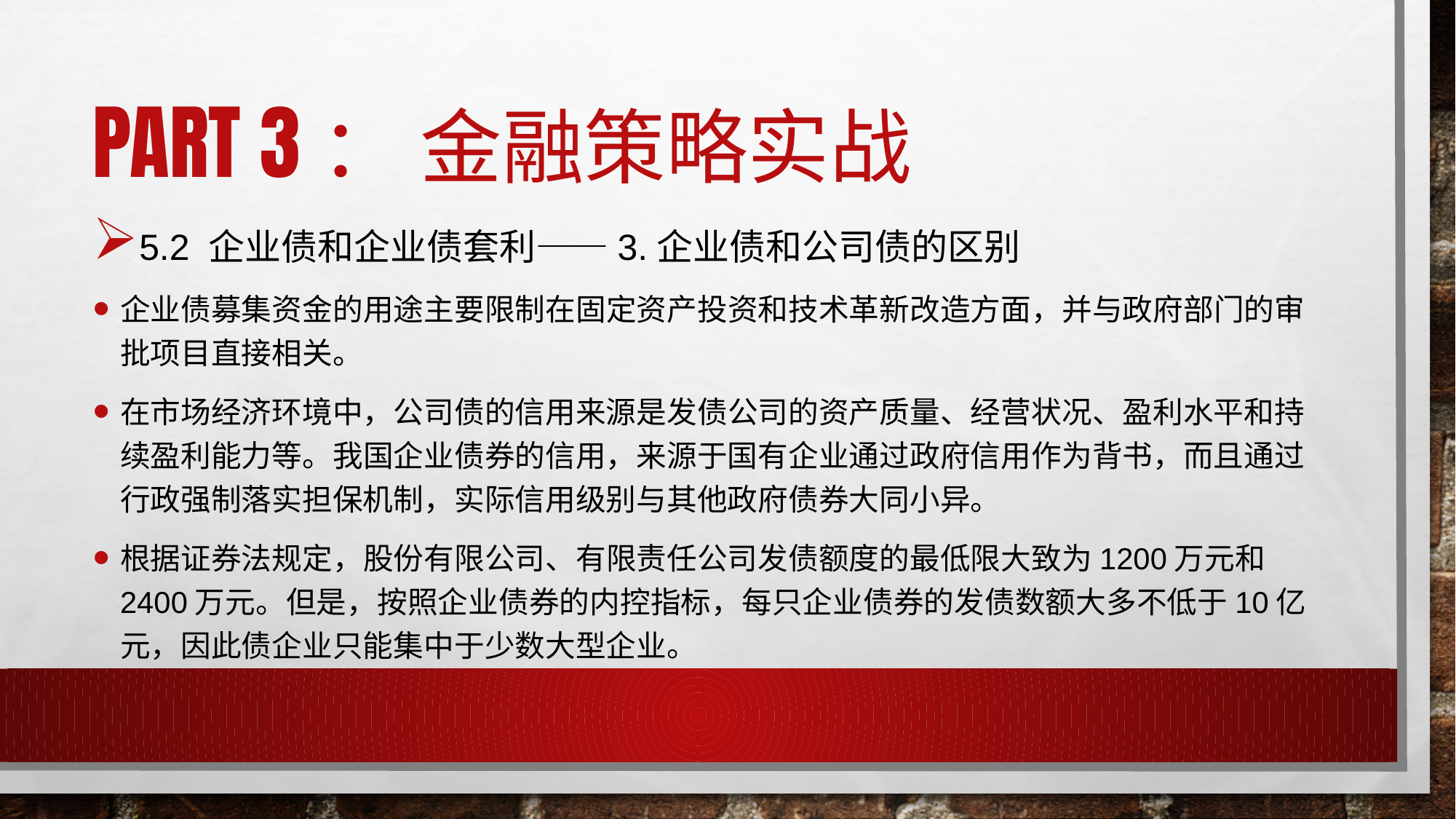

# Part 3： 金融策略实战
5.2 企业债和企业债套利——3.企业债和公司债的区别
企业债募集资金的用途主要限制在固定资产投资和技术革新改造方面，并与政府部门的审批项目直接相关。
在市场经济环境中，公司债的信用来源是发债公司的资产质量、经营状况、盈利水平和持续盈利能力等。我国企业债券的信用，来源于国有企业通过政府信用作为背书，而且通过行政强制落实担保机制，实际信用级别与其他政府债券大同小异。
根据证券法规定，股份有限公司、有限责任公司发债额度的最低限大致为1200万元和2400万元。但是，按照企业债券的内控指标，每只企业债券的发债数额大多不低于10亿元，因此债企业只能集中于少数大型企业。